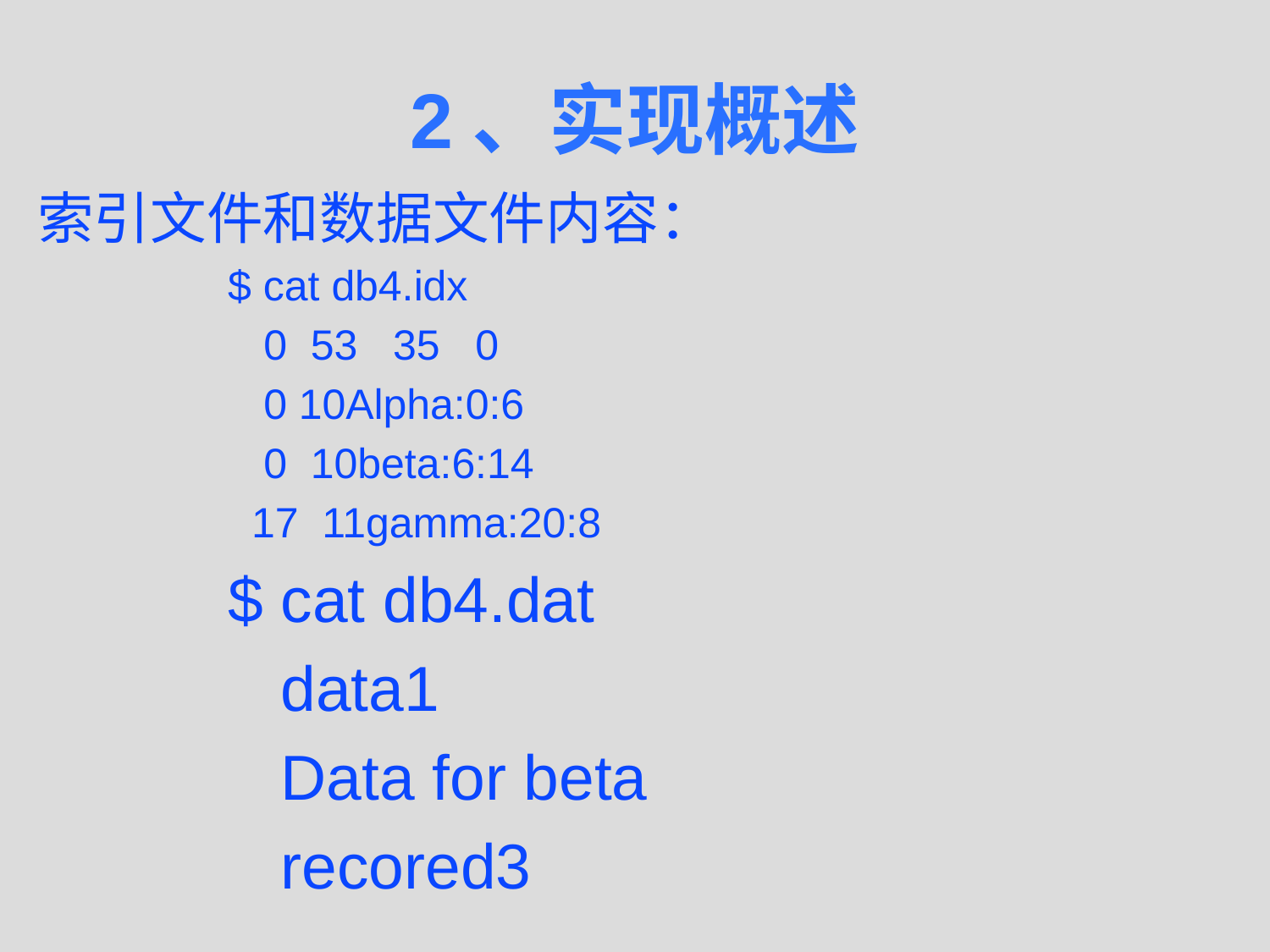

# 2、实现概述
索引文件和数据文件内容：
$ cat db4.idx
   0  53   35   0
   0 10Alpha:0:6
   0  10beta:6:14
  17  11gamma:20:8
$ cat db4.dat
   data1
   Data for beta
   recored3